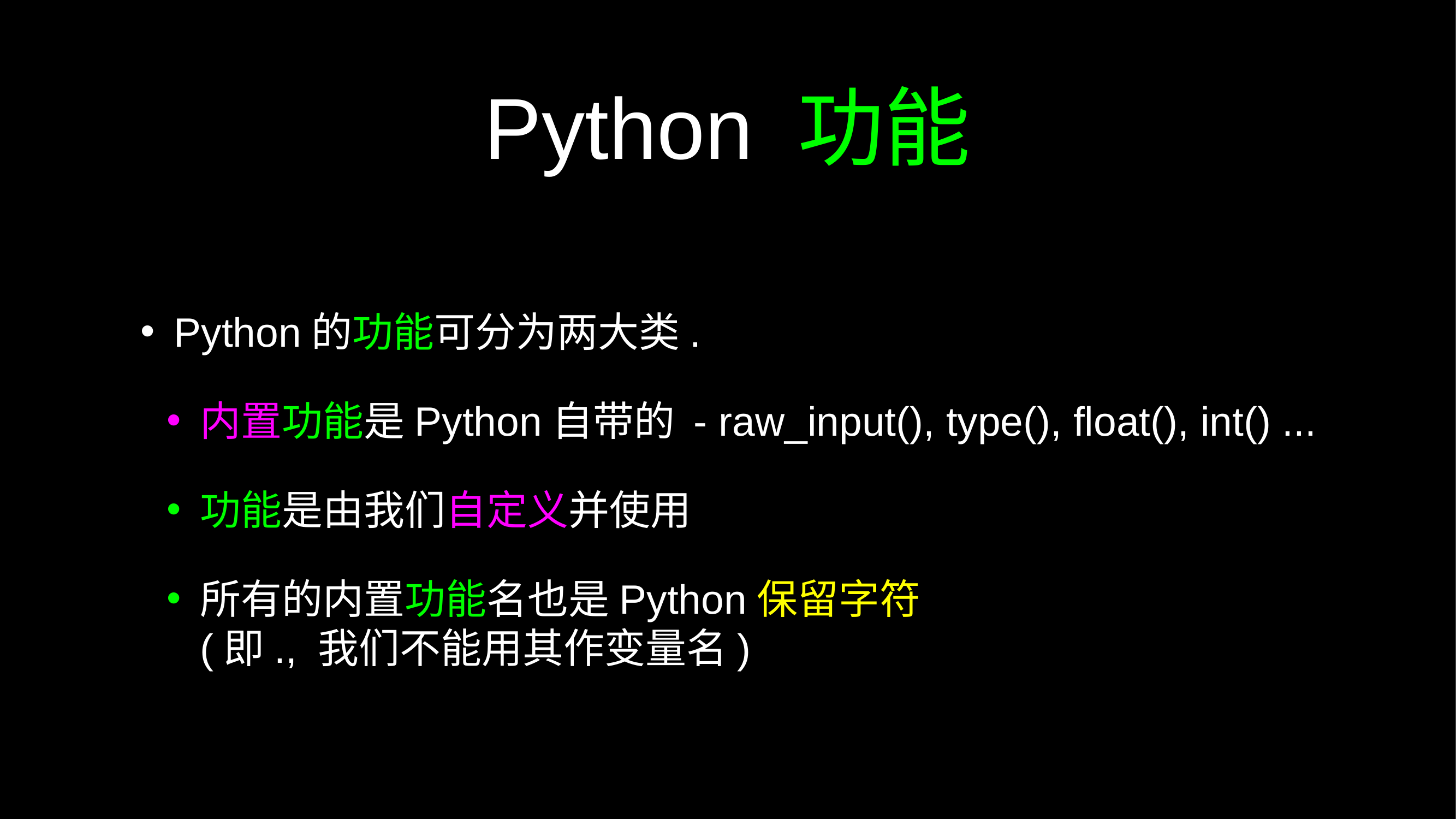

# Python 功能
Python的功能可分为两大类.
内置功能是Python自带的 - raw_input(), type(), float(), int() ...
功能是由我们自定义并使用
所有的内置功能名也是Python保留字符
(即., 我们不能用其作变量名)